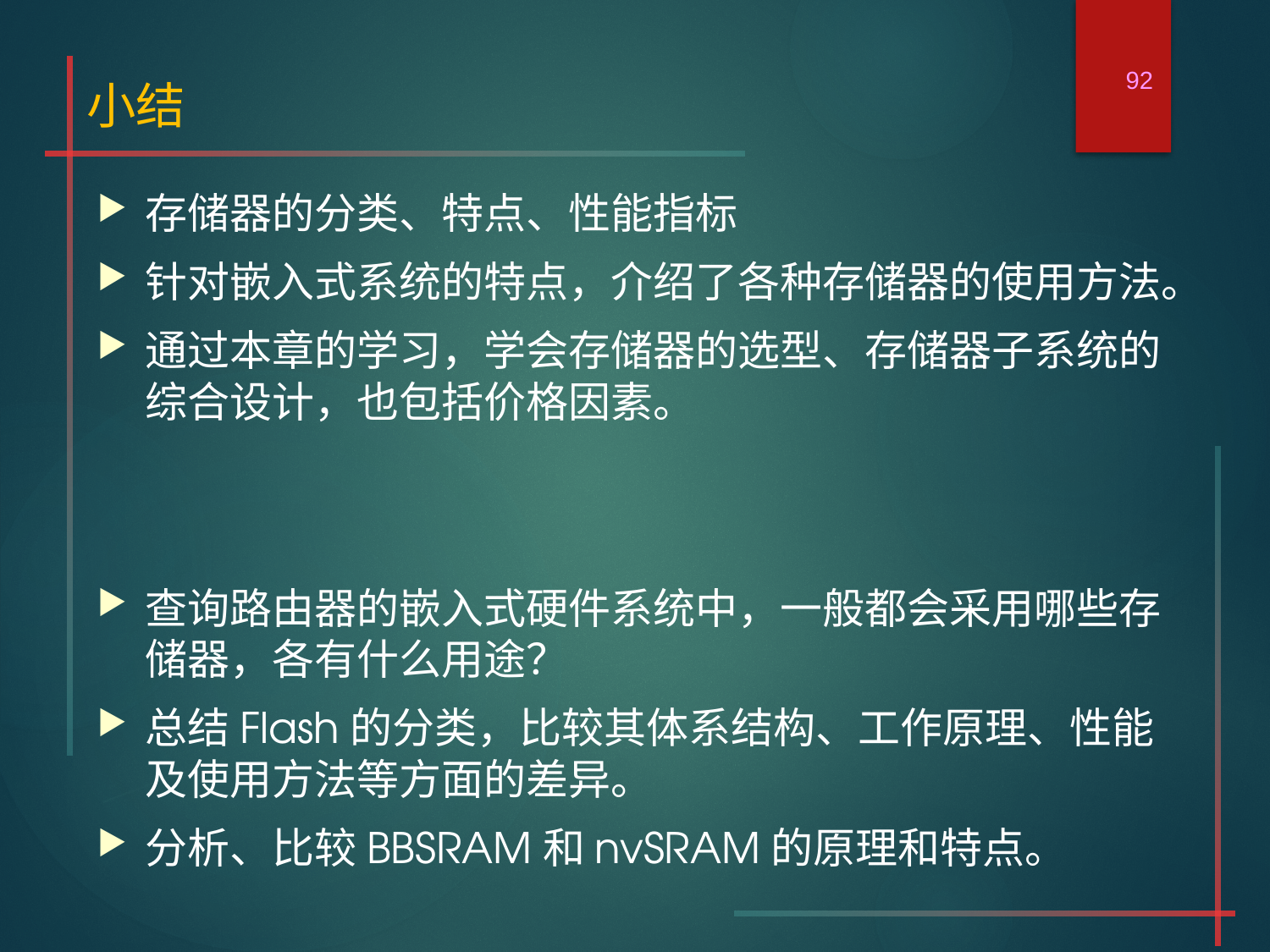

92
# 小结
存储器的分类、特点、性能指标
针对嵌入式系统的特点，介绍了各种存储器的使用方法。
通过本章的学习，学会存储器的选型、存储器子系统的综合设计，也包括价格因素。

查询路由器的嵌入式硬件系统中，一般都会采用哪些存储器，各有什么用途？
总结Flash的分类，比较其体系结构、工作原理、性能及使用方法等方面的差异。
分析、比较BBSRAM和nvSRAM的原理和特点。